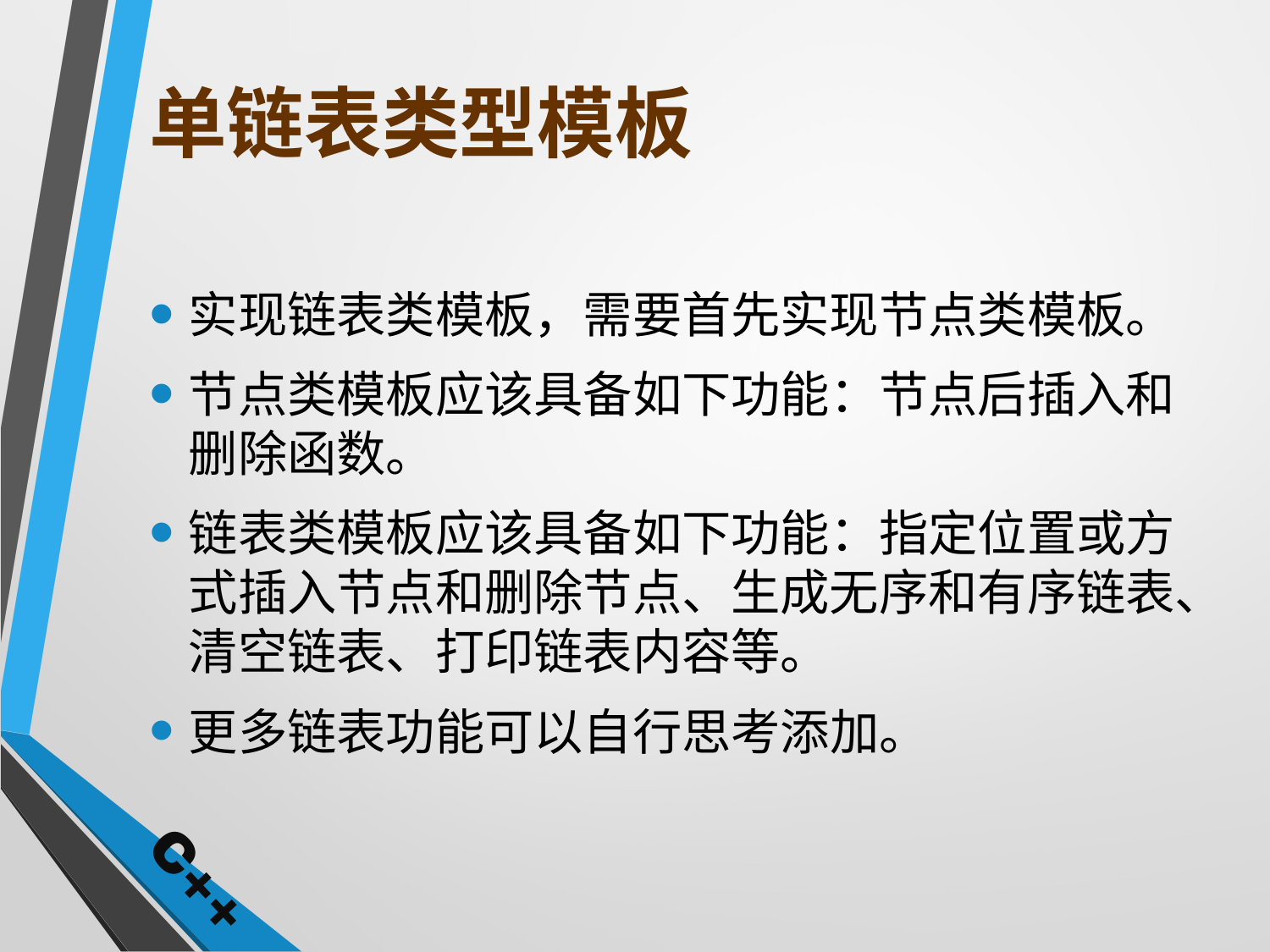

# 单链表类型模板
实现链表类模板，需要首先实现节点类模板。
节点类模板应该具备如下功能：节点后插入和删除函数。
链表类模板应该具备如下功能：指定位置或方式插入节点和删除节点、生成无序和有序链表、清空链表、打印链表内容等。
更多链表功能可以自行思考添加。